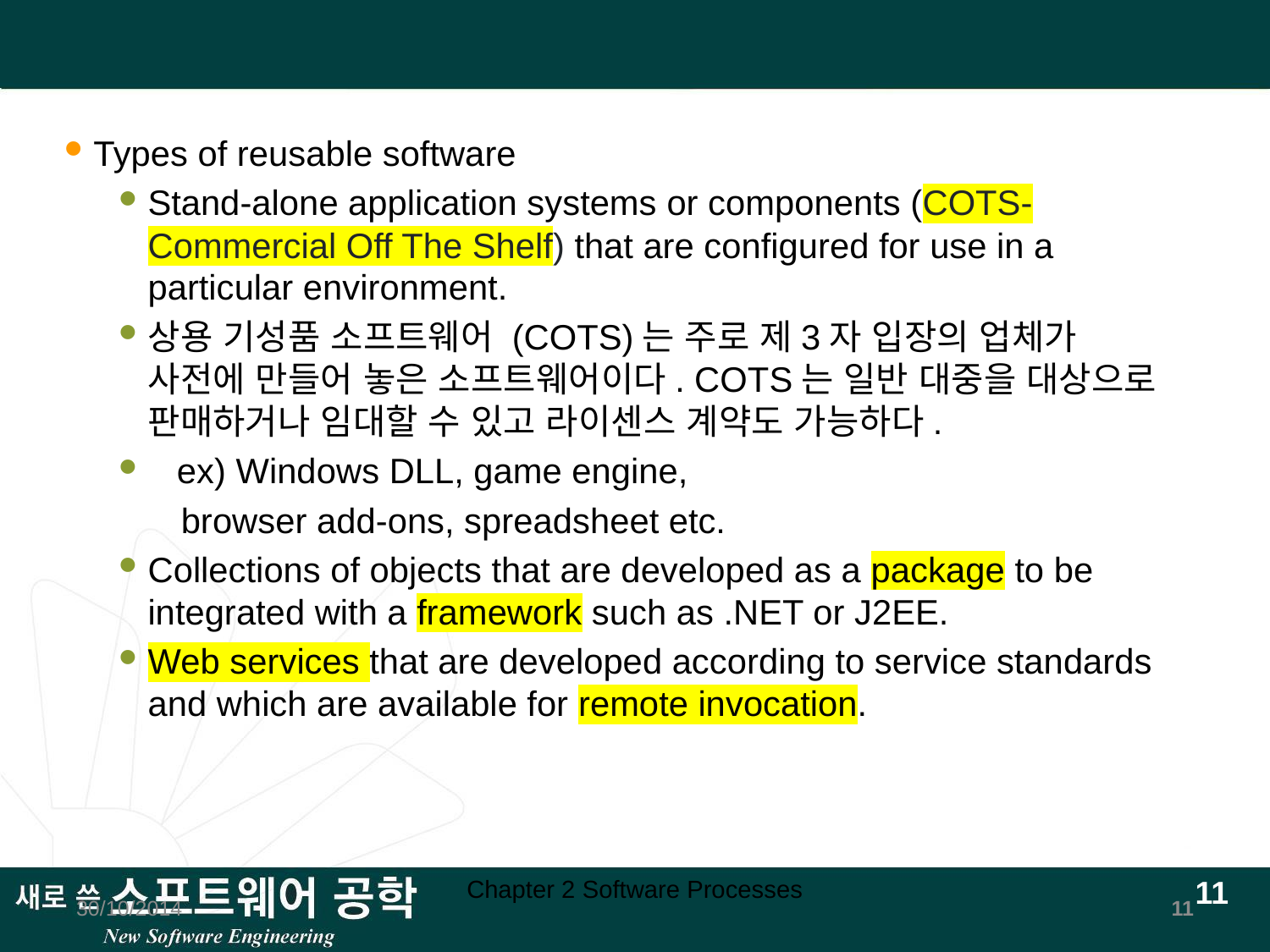

#
Types of reusable software
Stand-alone application systems or components (COTS-Commercial Off The Shelf) that are configured for use in a particular environment.
상용 기성품 소프트웨어 (COTS)는 주로 제3자 입장의 업체가 사전에 만들어 놓은 소프트웨어이다. COTS는 일반 대중을 대상으로 판매하거나 임대할 수 있고 라이센스 계약도 가능하다.
   ex) Windows DLL, game engine,
            browser add-ons, spreadsheet etc.
Collections of objects that are developed as a package to be integrated with a framework such as .NET or J2EE.
Web services that are developed according to service standards and which are available for remote invocation.

Chapter 2 Software Processes
30/10/2014
11